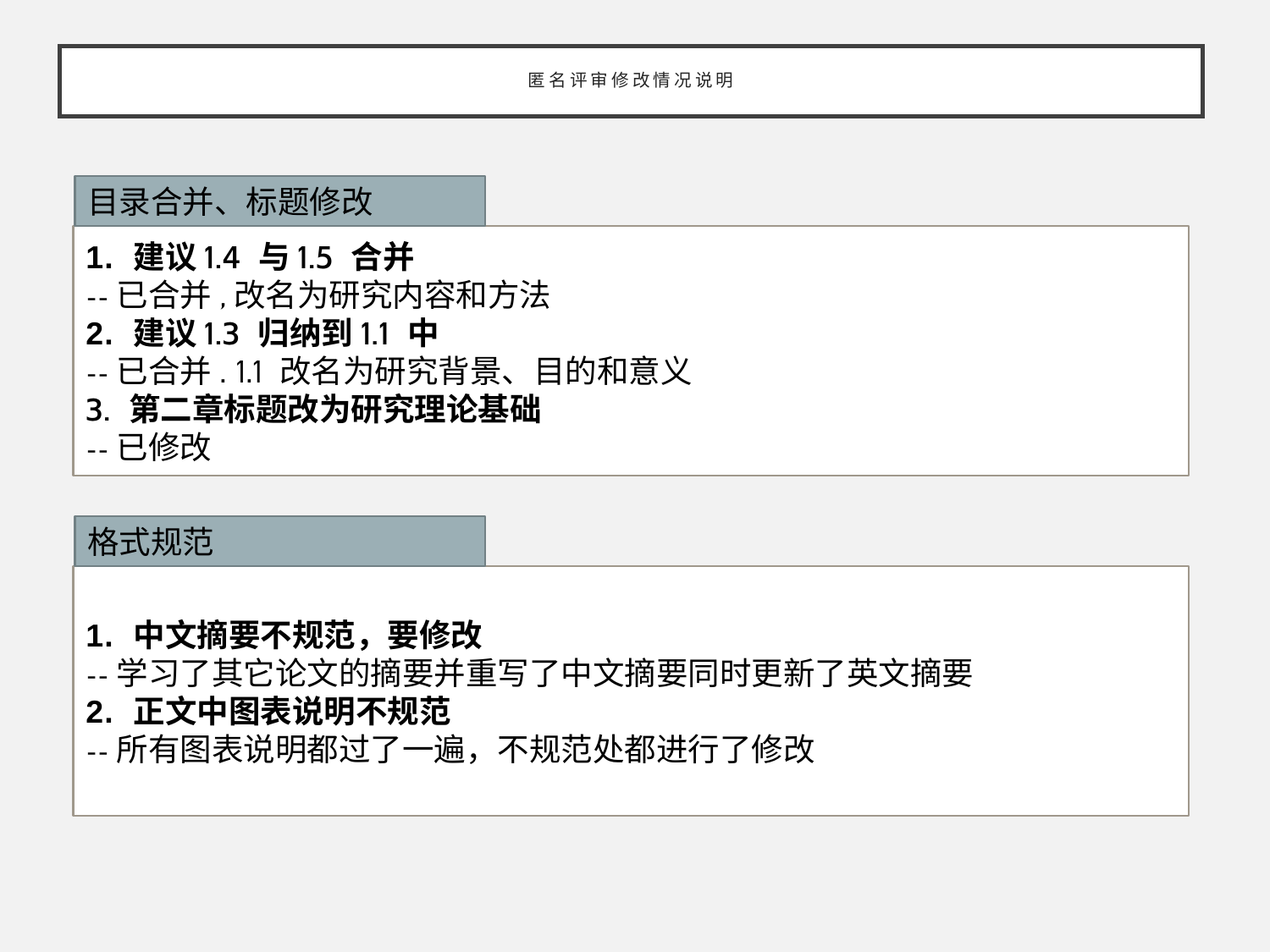

# 匿名评审修改情况说明
目录合并、标题修改

建议1.4 与1.5 合并
--已合并,改名为研究内容和方法
建议1.3 归纳到1.1 中
--已合并. 1.1 改名为研究背景、目的和意义
3. 第二章标题改为研究理论基础
--已修改

格式规范

中文摘要不规范，要修改
--学习了其它论文的摘要并重写了中文摘要同时更新了英文摘要
正文中图表说明不规范
--所有图表说明都过了一遍，不规范处都进行了修改